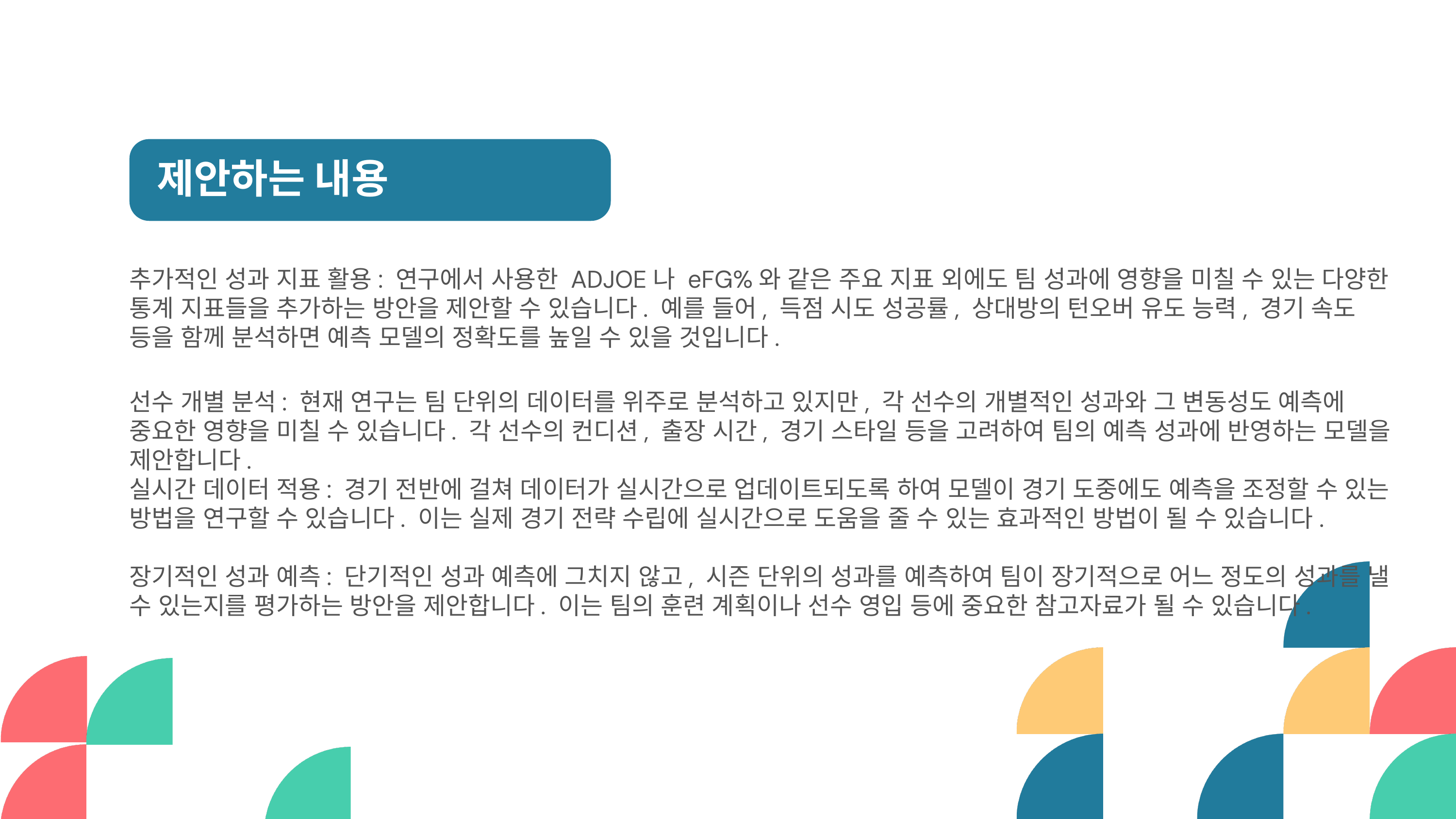

제안하는 내용
추가적인 성과 지표 활용: 연구에서 사용한 ADJOE나 eFG%와 같은 주요 지표 외에도 팀 성과에 영향을 미칠 수 있는 다양한 통계 지표들을 추가하는 방안을 제안할 수 있습니다. 예를 들어, 득점 시도 성공률, 상대방의 턴오버 유도 능력, 경기 속도 등을 함께 분석하면 예측 모델의 정확도를 높일 수 있을 것입니다.
선수 개별 분석: 현재 연구는 팀 단위의 데이터를 위주로 분석하고 있지만, 각 선수의 개별적인 성과와 그 변동성도 예측에 중요한 영향을 미칠 수 있습니다. 각 선수의 컨디션, 출장 시간, 경기 스타일 등을 고려하여 팀의 예측 성과에 반영하는 모델을 제안합니다.
실시간 데이터 적용: 경기 전반에 걸쳐 데이터가 실시간으로 업데이트되도록 하여 모델이 경기 도중에도 예측을 조정할 수 있는 방법을 연구할 수 있습니다. 이는 실제 경기 전략 수립에 실시간으로 도움을 줄 수 있는 효과적인 방법이 될 수 있습니다.

장기적인 성과 예측: 단기적인 성과 예측에 그치지 않고, 시즌 단위의 성과를 예측하여 팀이 장기적으로 어느 정도의 성과를 낼 수 있는지를 평가하는 방안을 제안합니다. 이는 팀의 훈련 계획이나 선수 영입 등에 중요한 참고자료가 될 수 있습니다.